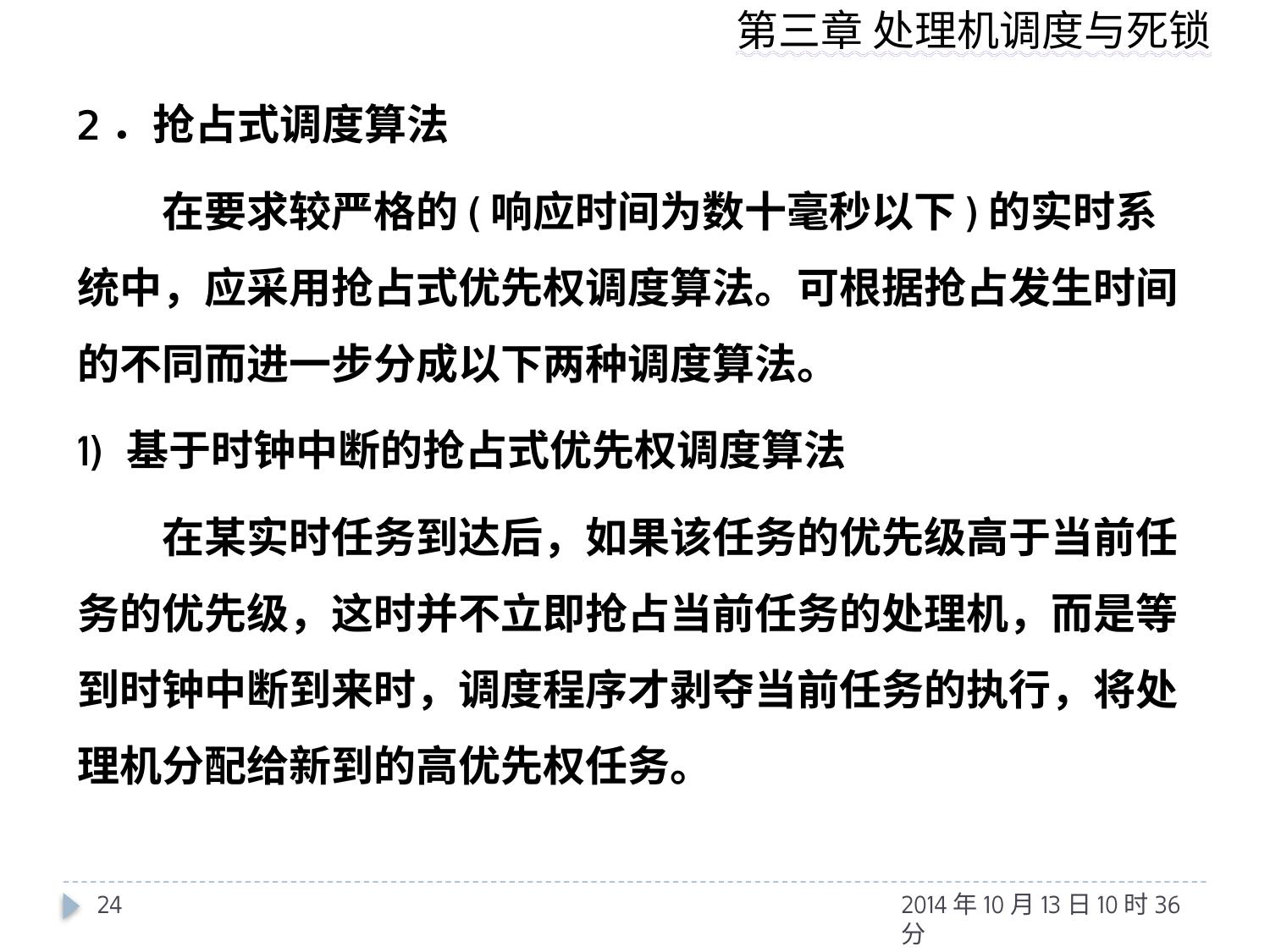

2．抢占式调度算法
　　在要求较严格的(响应时间为数十毫秒以下)的实时系统中，应采用抢占式优先权调度算法。可根据抢占发生时间的不同而进一步分成以下两种调度算法。
1) 基于时钟中断的抢占式优先权调度算法
　　在某实时任务到达后，如果该任务的优先级高于当前任务的优先级，这时并不立即抢占当前任务的处理机，而是等到时钟中断到来时，调度程序才剥夺当前任务的执行，将处理机分配给新到的高优先权任务。

24
2014年10月13日10时36分